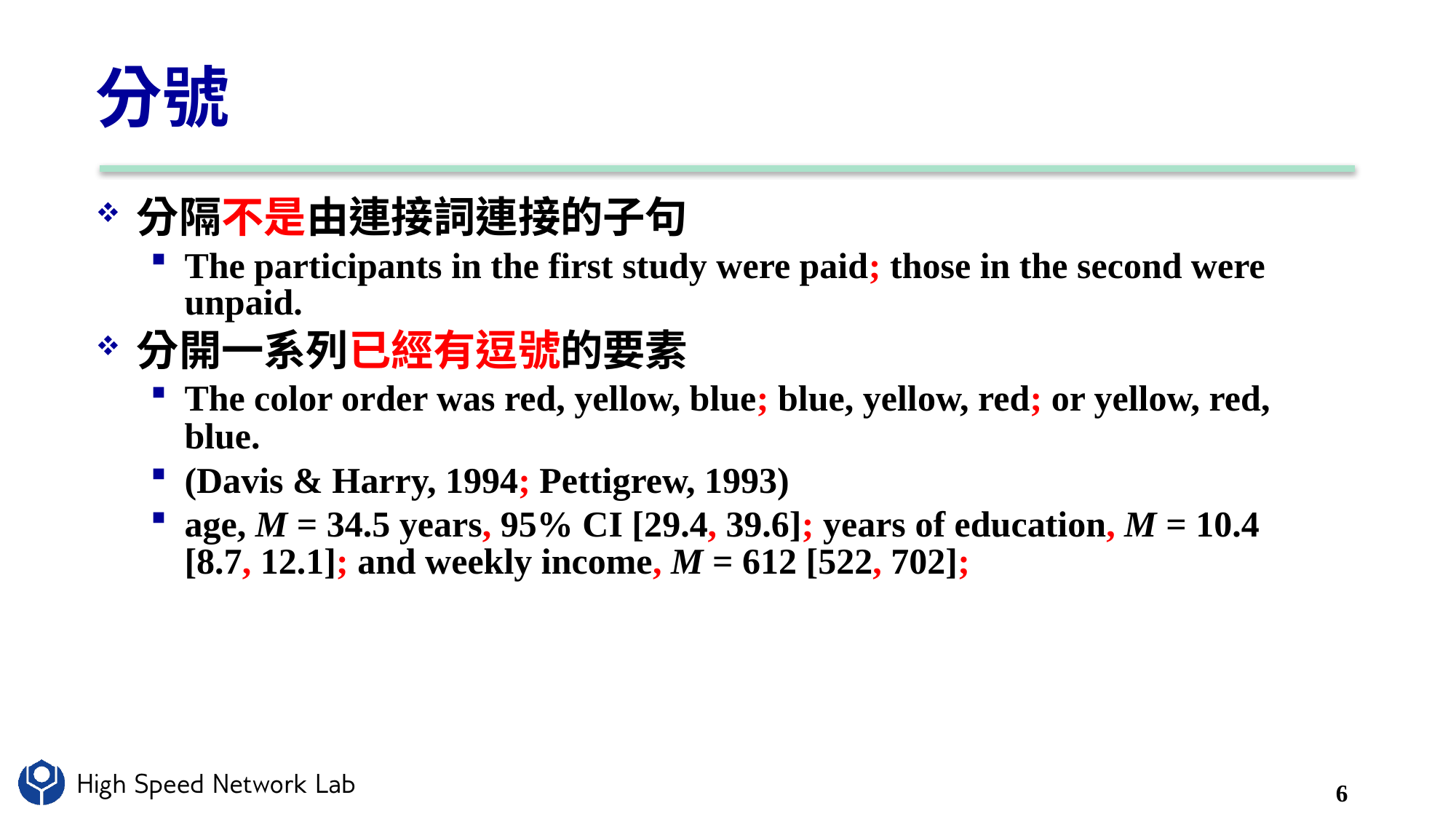

# 分號
分隔不是由連接詞連接的子句
The participants in the first study were paid; those in the second were unpaid.
分開一系列已經有逗號的要素
The color order was red, yellow, blue; blue, yellow, red; or yellow, red, blue.
(Davis & Harry, 1994; Pettigrew, 1993)
age, M = 34.5 years, 95% CI [29.4, 39.6]; years of education, M = 10.4 [8.7, 12.1]; and weekly income, M = 612 [522, 702];
6